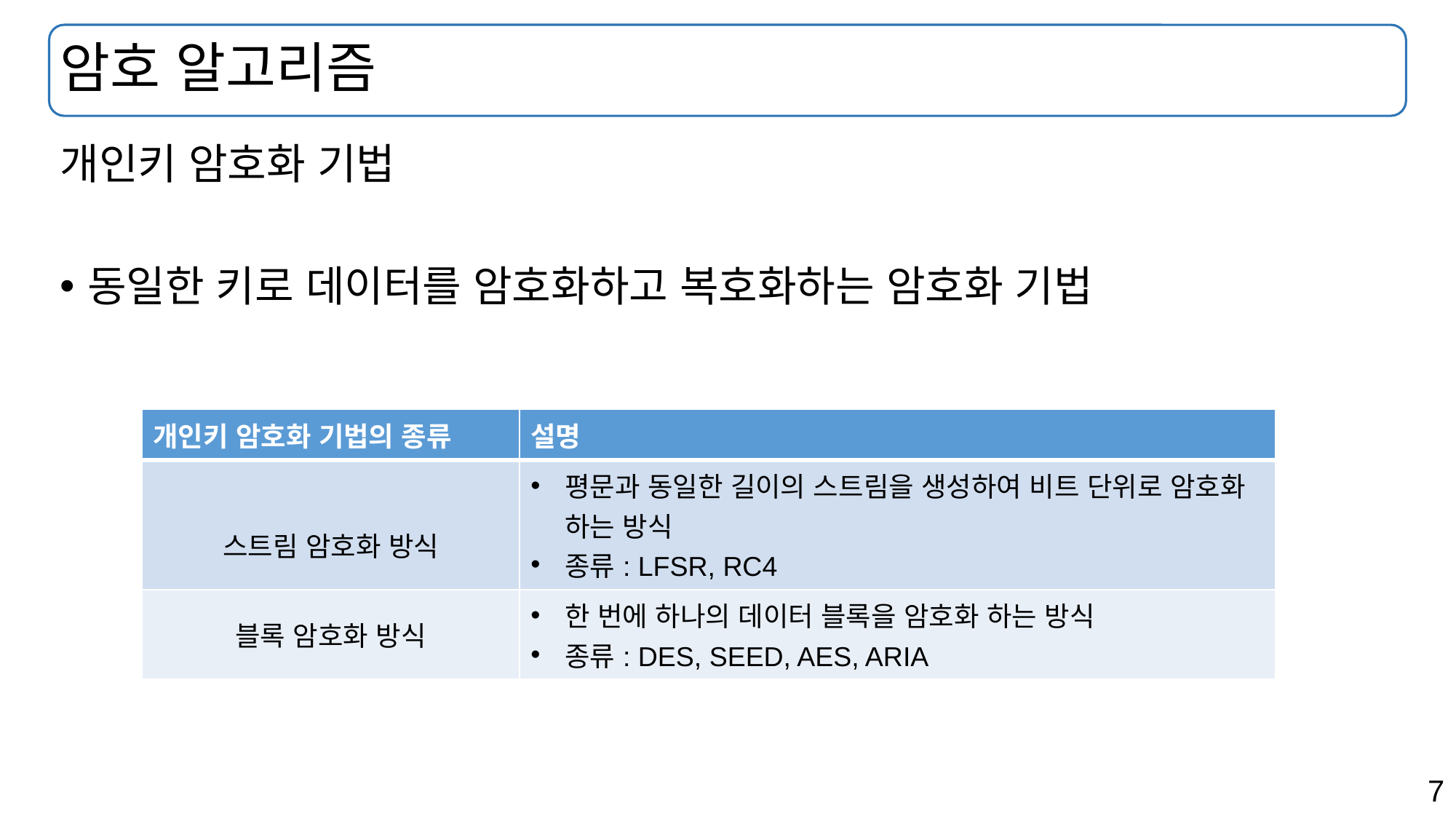

# 암호 알고리즘
개인키 암호화 기법

동일한 키로 데이터를 암호화하고 복호화하는 암호화 기법
| 개인키 암호화 기법의 종류 | 설명 |
| --- | --- |
| 스트림 암호화 방식 | 평문과 동일한 길이의 스트림을 생성하여 비트 단위로 암호화 하는 방식 종류: LFSR, RC4 |
| 블록 암호화 방식 | 한 번에 하나의 데이터 블록을 암호화 하는 방식 종류: DES, SEED, AES, ARIA |